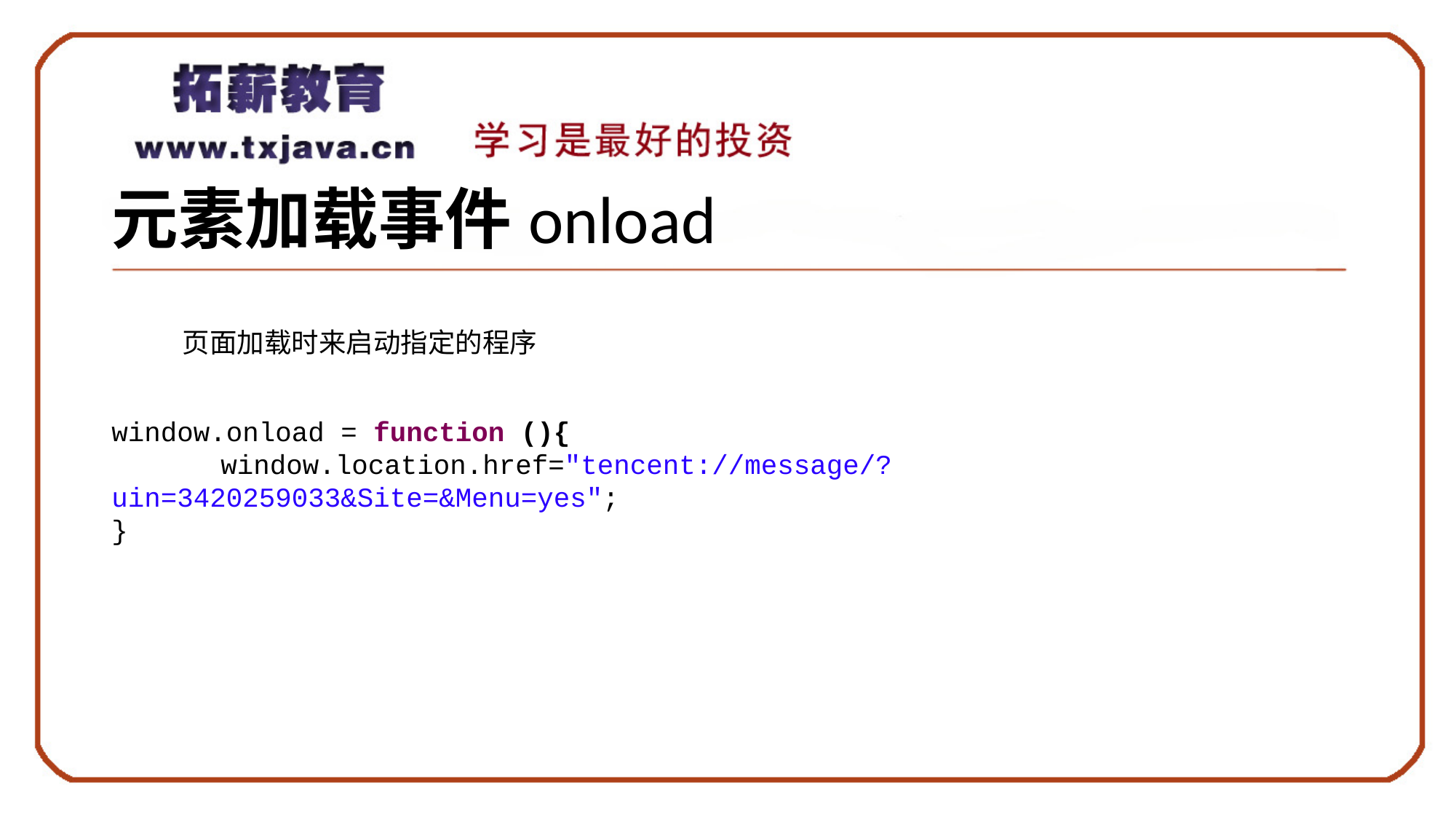

# 元素加载事件onload
页面加载时来启动指定的程序
window.onload = function (){
	window.location.href="tencent://message/?uin=3420259033&Site=&Menu=yes";
}